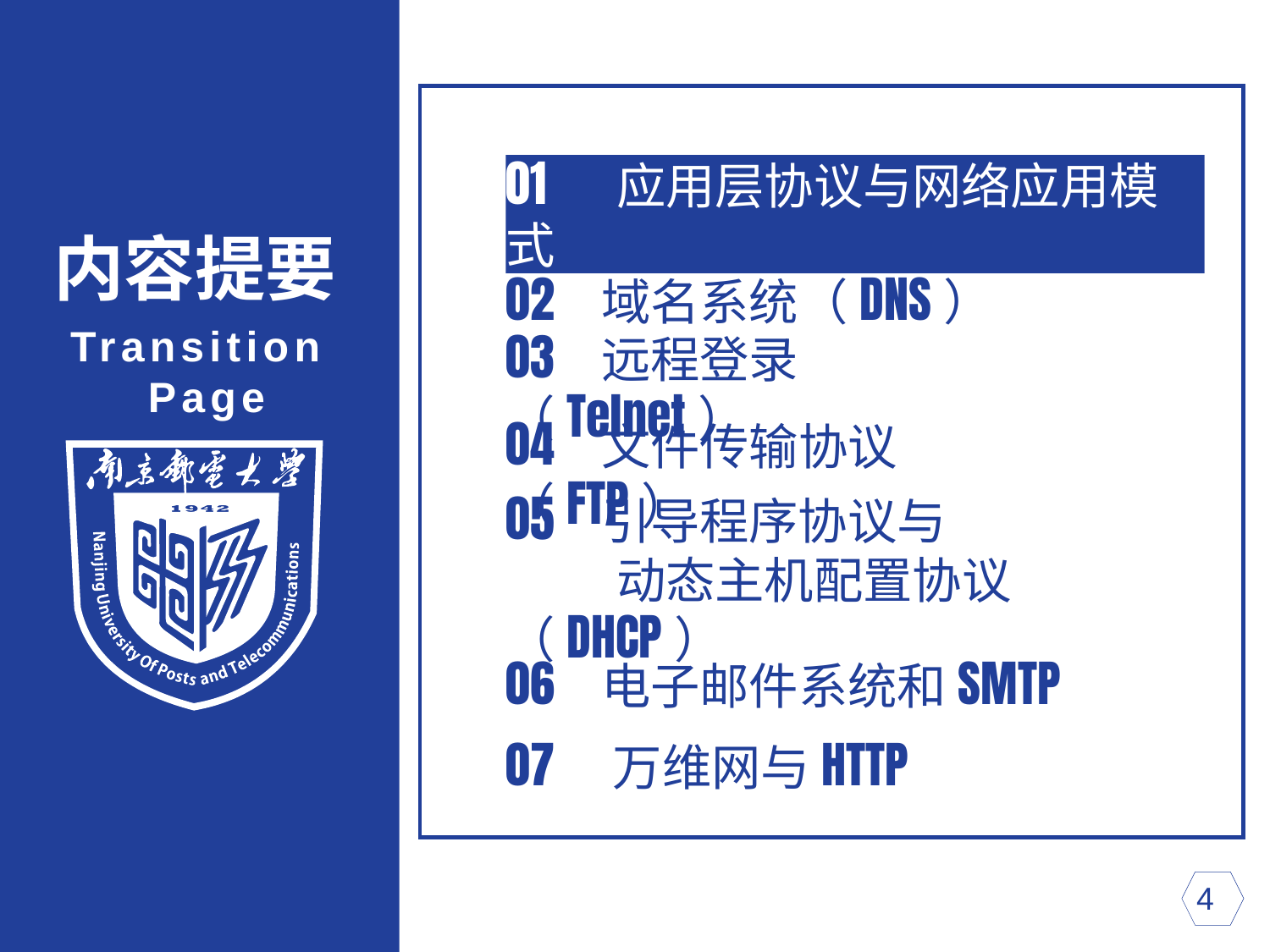

01     应用层协议与网络应用模式
内容提要
02   域名系统（DNS）
Transition  Page
03   远程登录（Telnet）

04   文件传输协议（FTP）
05   引导程序协议与
         动态主机配置协议（DHCP）
06   电子邮件系统和SMTP
07    万维网与HTTP

 4